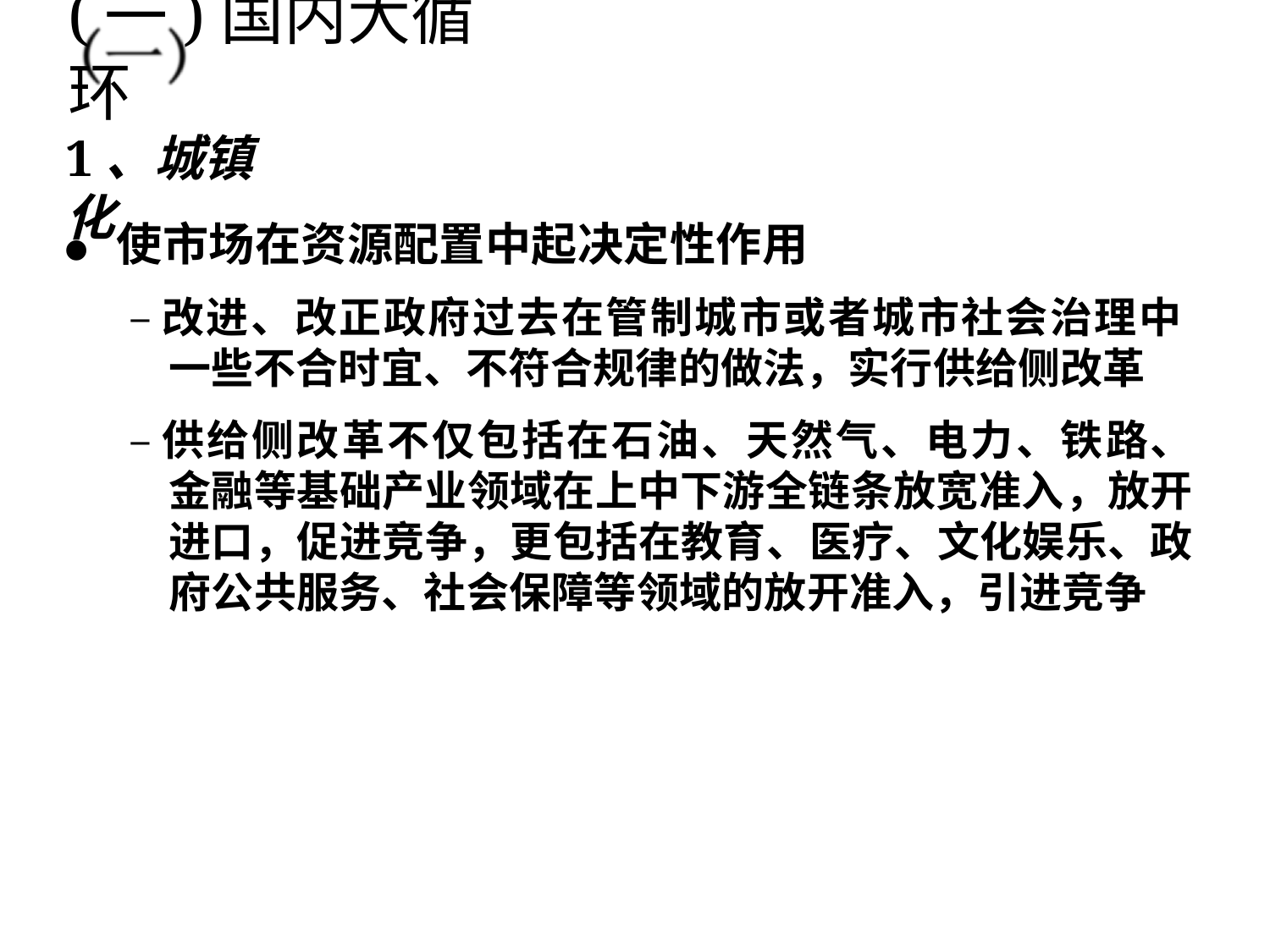

# (一)国内大循环
1、城镇化
⚫	使市场在资源配置中起决定性作用
–改进、改正政府过去在管制城市或者城市社会治理中 一些不合时宜、不符合规律的做法，实行供给侧改革
–供给侧改革不仅包括在石油、天然气、电力、铁路、 金融等基础产业领域在上中下游全链条放宽准入，放开 进口，促进竞争，更包括在教育、医疗、文化娱乐、政 府公共服务、社会保障等领域的放开准入，引进竞争